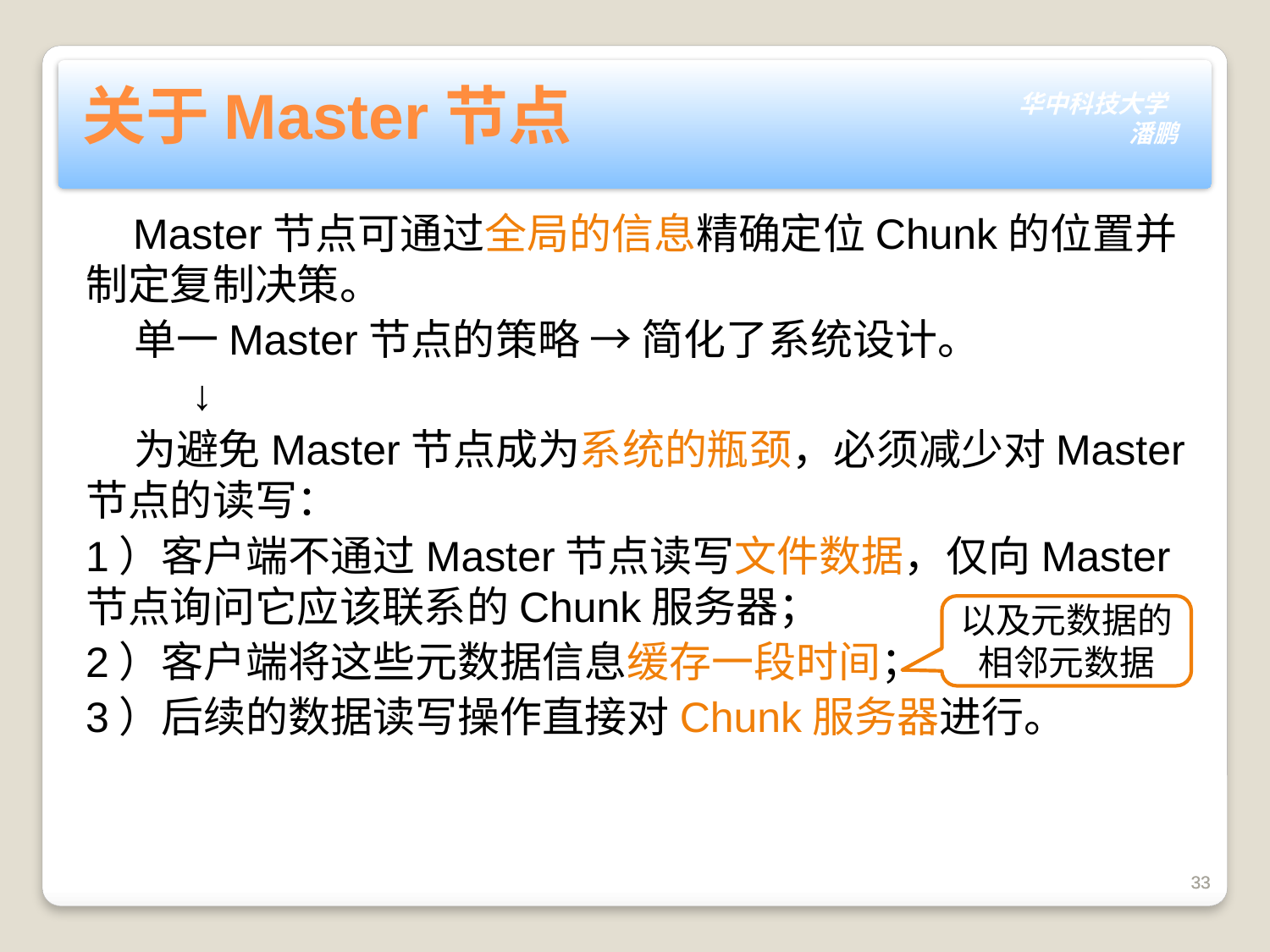

关于Master节点
    Master节点可通过全局的信息精确定位Chunk的位置并制定复制决策。
    单一Master节点的策略 → 简化了系统设计。
         ↓
    为避免Master节点成为系统的瓶颈，必须减少对Master节点的读写：
1）客户端不通过Master节点读写文件数据，仅向Master节点询问它应该联系的Chunk服务器；
2）客户端将这些元数据信息缓存一段时间；
3）后续的数据读写操作直接对Chunk服务器进行。
以及元数据的相邻元数据
33
33